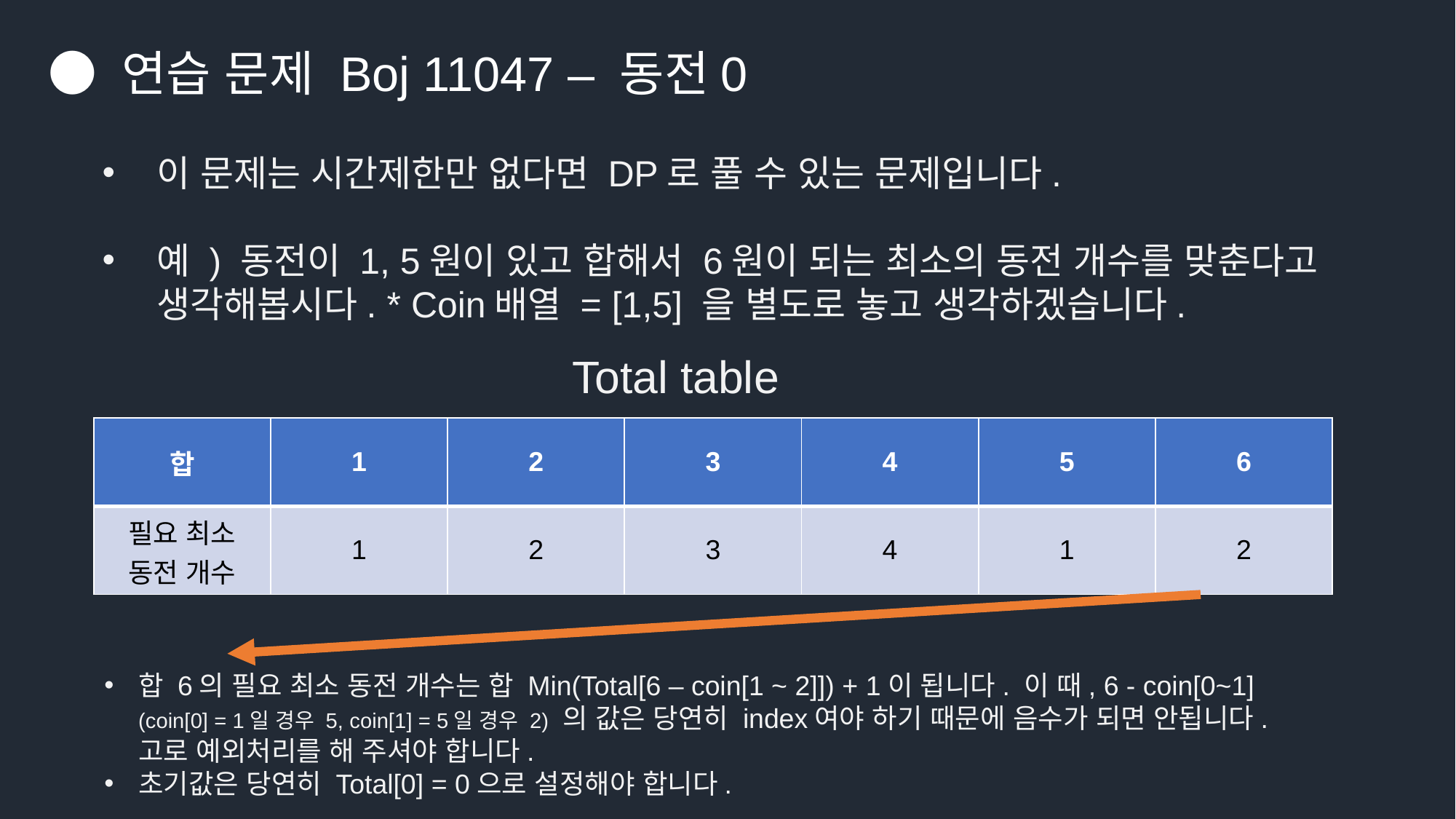

● 연습 문제 Boj 11047 – 동전0
이 문제는 시간제한만 없다면 DP로 풀 수 있는 문제입니다.

예 ) 동전이 1, 5원이 있고 합해서 6원이 되는 최소의 동전 개수를 맞춘다고 생각해봅시다. * Coin배열 = [1,5] 을 별도로 놓고 생각하겠습니다.

Total table
| 합 | 1 | 2 | 3 | 4 | 5 | 6 |
| --- | --- | --- | --- | --- | --- | --- |
| 필요 최소 동전 개수 | 1 | 2 | 3 | 4 | 1 | 2 |
합 6의 필요 최소 동전 개수는 합 Min(Total[6 – coin[1 ~ 2]]) + 1이 됩니다. 이 때, 6 - coin[0~1](coin[0] = 1일 경우 5, coin[1] = 5일 경우 2) 의 값은 당연히 index여야 하기 때문에 음수가 되면 안됩니다. 고로 예외처리를 해 주셔야 합니다.
초기값은 당연히 Total[0] = 0으로 설정해야 합니다.